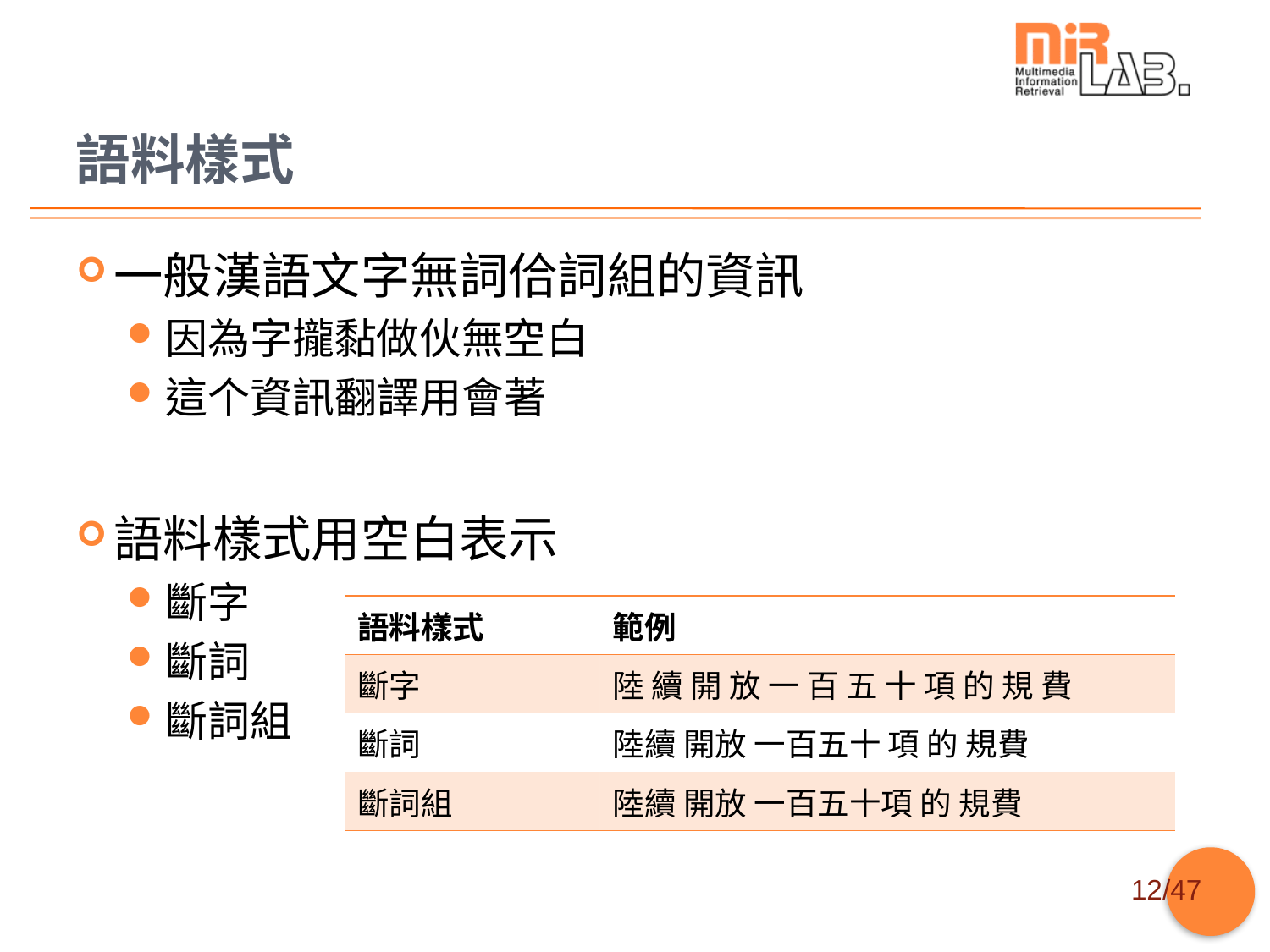

# 語料樣式
一般漢語文字無詞佮詞組的資訊
因為字攏黏做伙無空白
這个資訊翻譯用會著

語料樣式用空白表示
斷字
斷詞
斷詞組

| 語料樣式 | 範例 |
| --- | --- |
| 斷字 | 陸 續 開 放 一 百 五 十 項 的 規 費 |
| 斷詞 | 陸續 開放 一百五十 項 的 規費 |
| 斷詞組 | 陸續 開放 一百五十項 的 規費 |